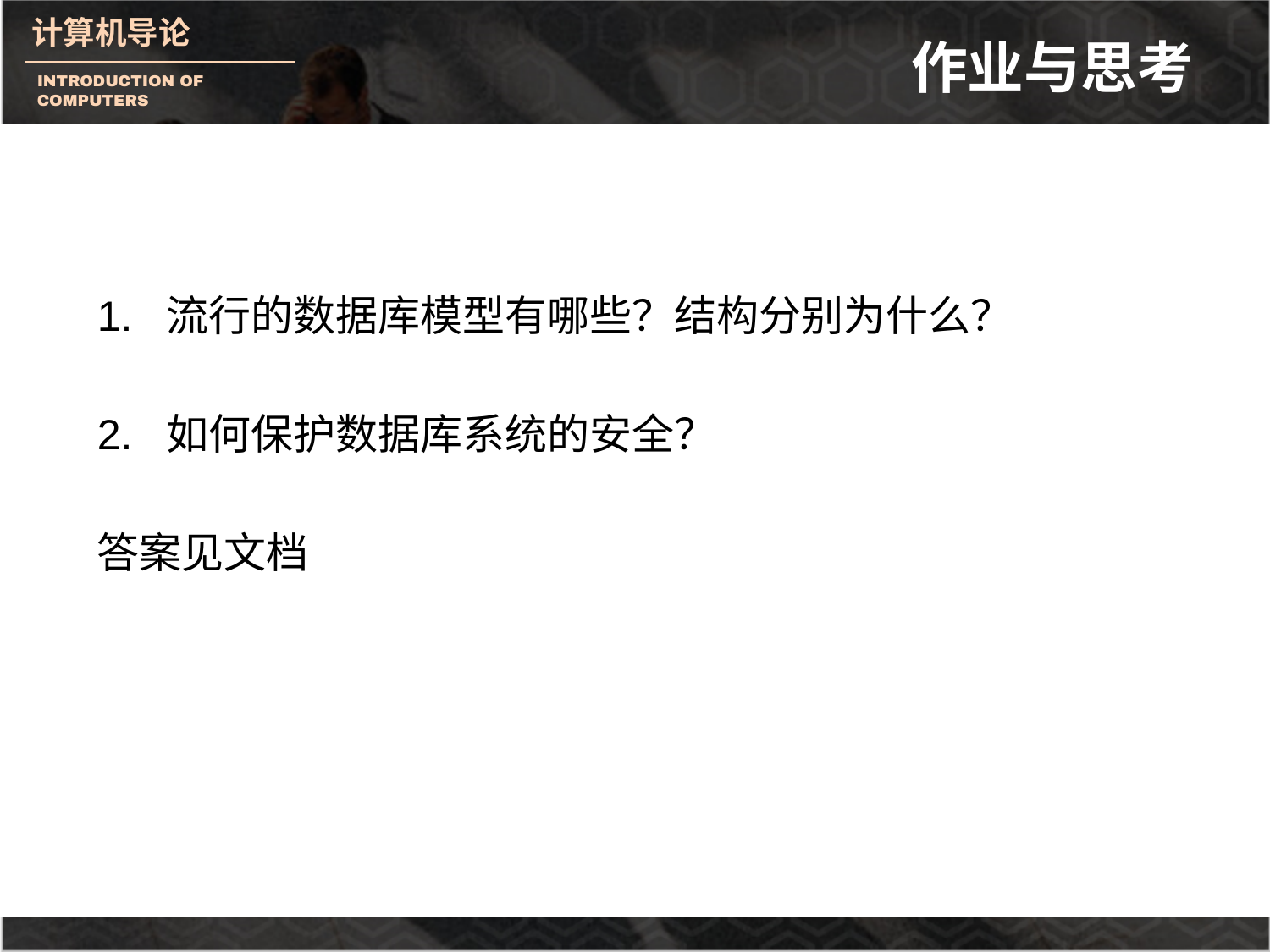

# 作业与思考

1.  流行的数据库模型有哪些？结构分别为什么？

2.  如何保护数据库系统的安全？

答案见文档